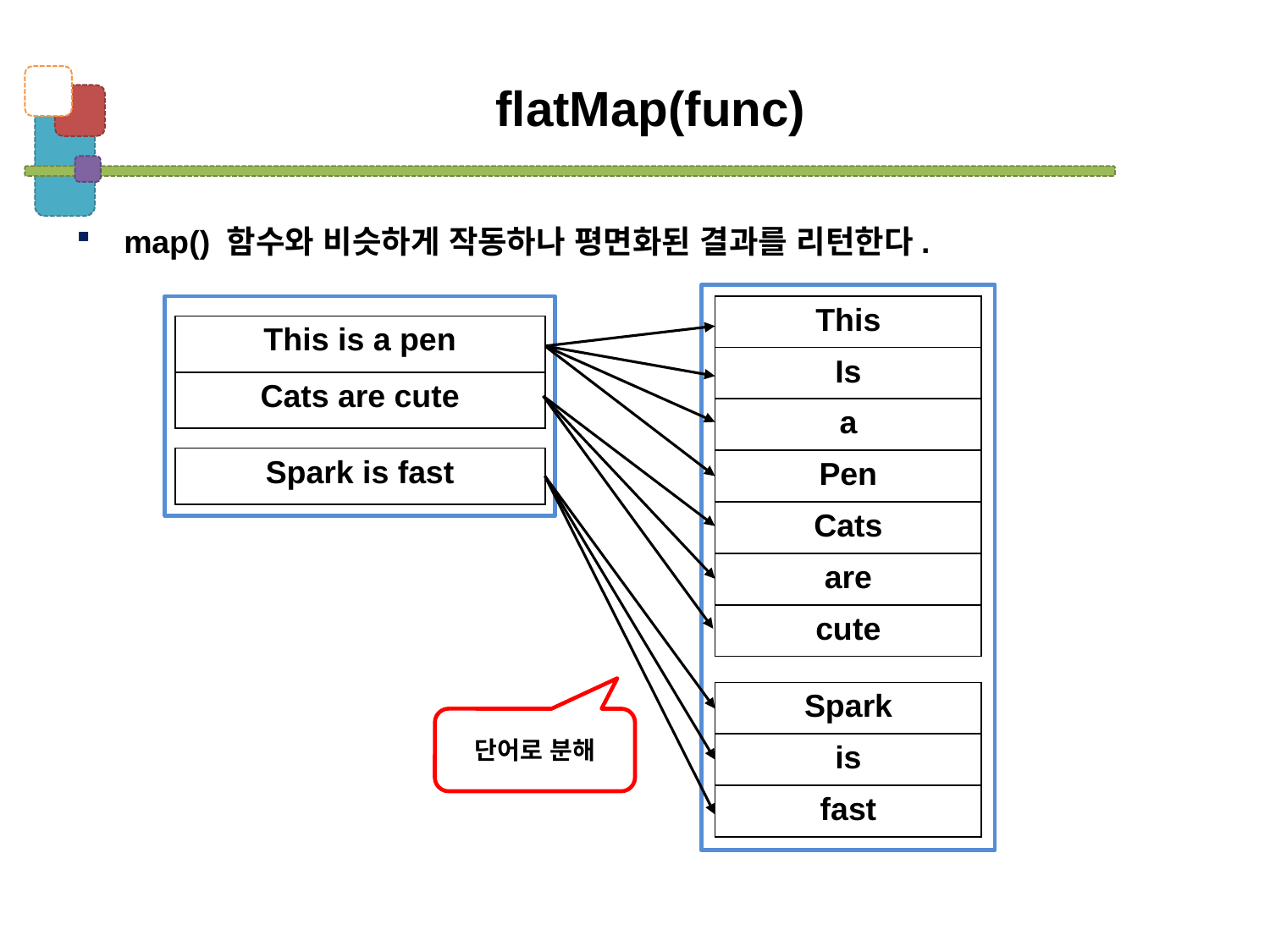

# flatMap(func)
map() 함수와 비슷하게 작동하나 평면화된 결과를 리턴한다.

| This |
| --- |
| Is |
| a |
| Pen |
| Cats |
| are |
| cute |

| This is a pen |
| --- |
| Cats are cute |
| Spark is fast |
| --- |
| Spark |
| --- |
| is |
| fast |
단어로 분해